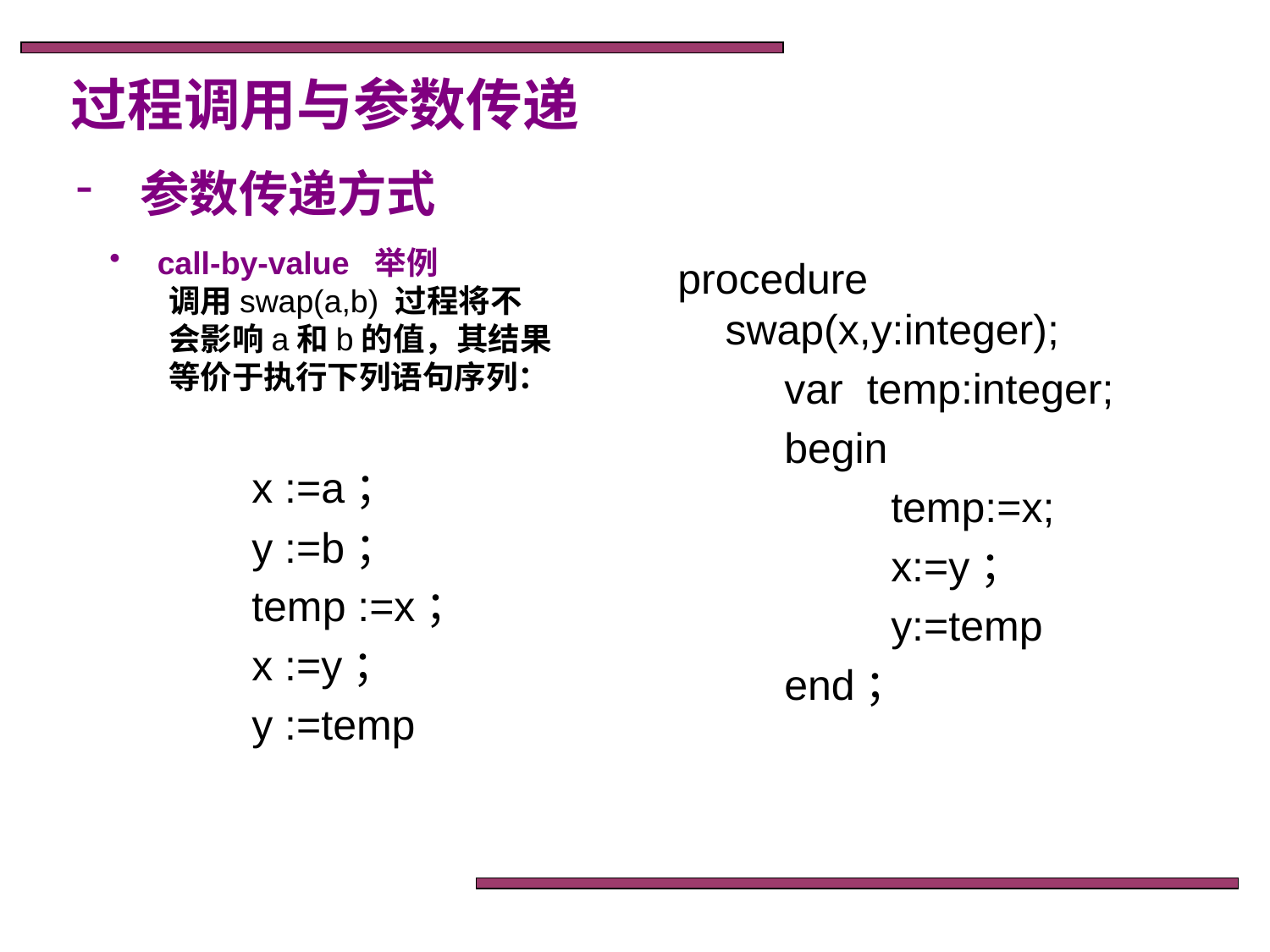

过程调用与参数传递
  参数传递方式

  call-by-value  举例
   调用swap(a,b) 过程将不
   会影响a和b的值，其结果
   等价于执行下列语句序列：
procedure  swap(x,y:integer);
         var  temp:integer;
         begin
                  temp:=x;
                  x:=y；
                  y:=temp
         end；
x :=a；
y :=b；
temp :=x；
x :=y；
y :=temp